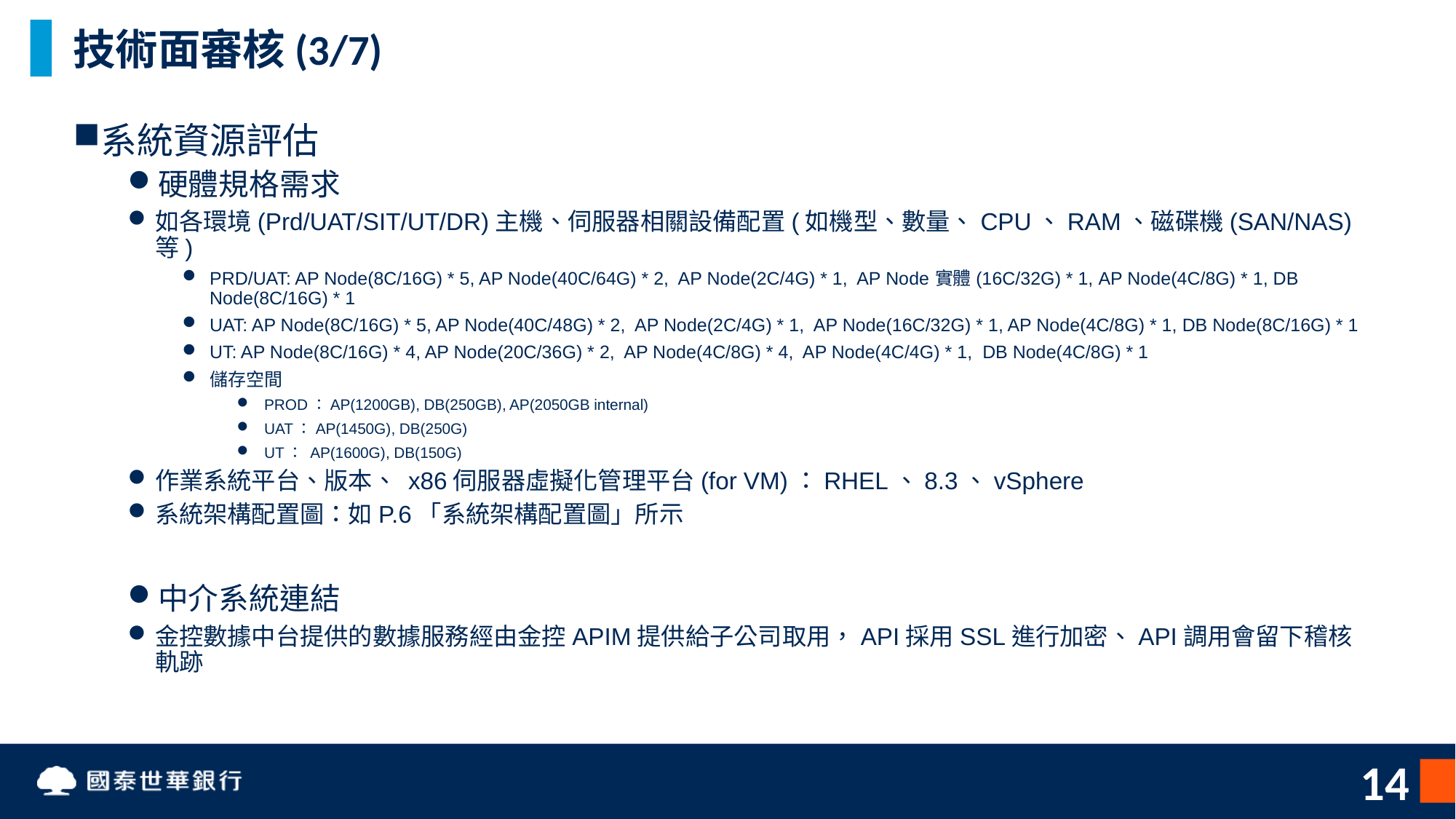

# 技術面審核(3/7)
系統資源評估
硬體規格需求
如各環境(Prd/UAT/SIT/UT/DR)主機、伺服器相關設備配置(如機型、數量、CPU、RAM、磁碟機(SAN/NAS)等)
PRD/UAT: AP Node(8C/16G) * 5, AP Node(40C/64G) * 2,  AP Node(2C/4G) * 1,  AP Node實體(16C/32G) * 1, AP Node(4C/8G) * 1, DB Node(8C/16G) * 1
UAT: AP Node(8C/16G) * 5, AP Node(40C/48G) * 2,  AP Node(2C/4G) * 1,  AP Node(16C/32G) * 1, AP Node(4C/8G) * 1, DB Node(8C/16G) * 1
UT: AP Node(8C/16G) * 4, AP Node(20C/36G) * 2,  AP Node(4C/8G) * 4,  AP Node(4C/4G) * 1,  DB Node(4C/8G) * 1
儲存空間
PROD：AP(1200GB), DB(250GB), AP(2050GB internal)
UAT：AP(1450G), DB(250G)
UT： AP(1600G), DB(150G)
作業系統平台、版本、 x86伺服器虛擬化管理平台(for VM)：RHEL、8.3、vSphere
系統架構配置圖：如P.6「系統架構配置圖」所示

中介系統連結
金控數據中台提供的數據服務經由金控APIM提供給子公司取用，API採用SSL進行加密、API調用會留下稽核軌跡

14